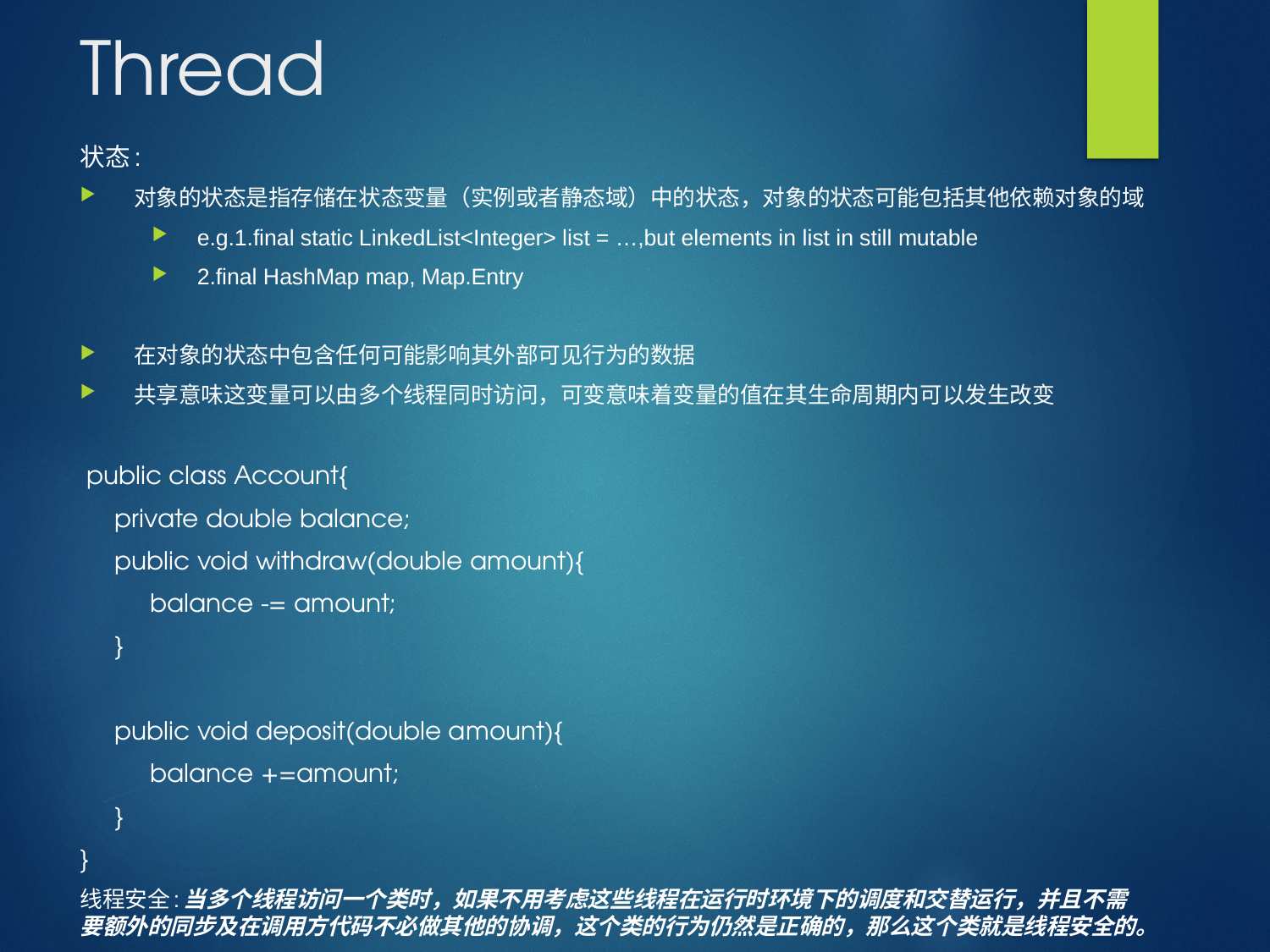

# Thread
状态:
对象的状态是指存储在状态变量（实例或者静态域）中的状态，对象的状态可能包括其他依赖对象的域
e.g.1.final static LinkedList<Integer> list = …,but elements in list in still mutable
2.final HashMap map, Map.Entry

在对象的状态中包含任何可能影响其外部可见行为的数据
共享意味这变量可以由多个线程同时访问，可变意味着变量的值在其生命周期内可以发生改变

 public class Account{
     private double balance;
     public void withdraw(double amount){
          balance -= amount;
     }

     public void deposit(double amount){
          balance +=amount;
     }
}
线程安全:当多个线程访问一个类时，如果不用考虑这些线程在运行时环境下的调度和交替运行，并且不需要额外的同步及在调用方代码不必做其他的协调，这个类的行为仍然是正确的，那么这个类就是线程安全的。